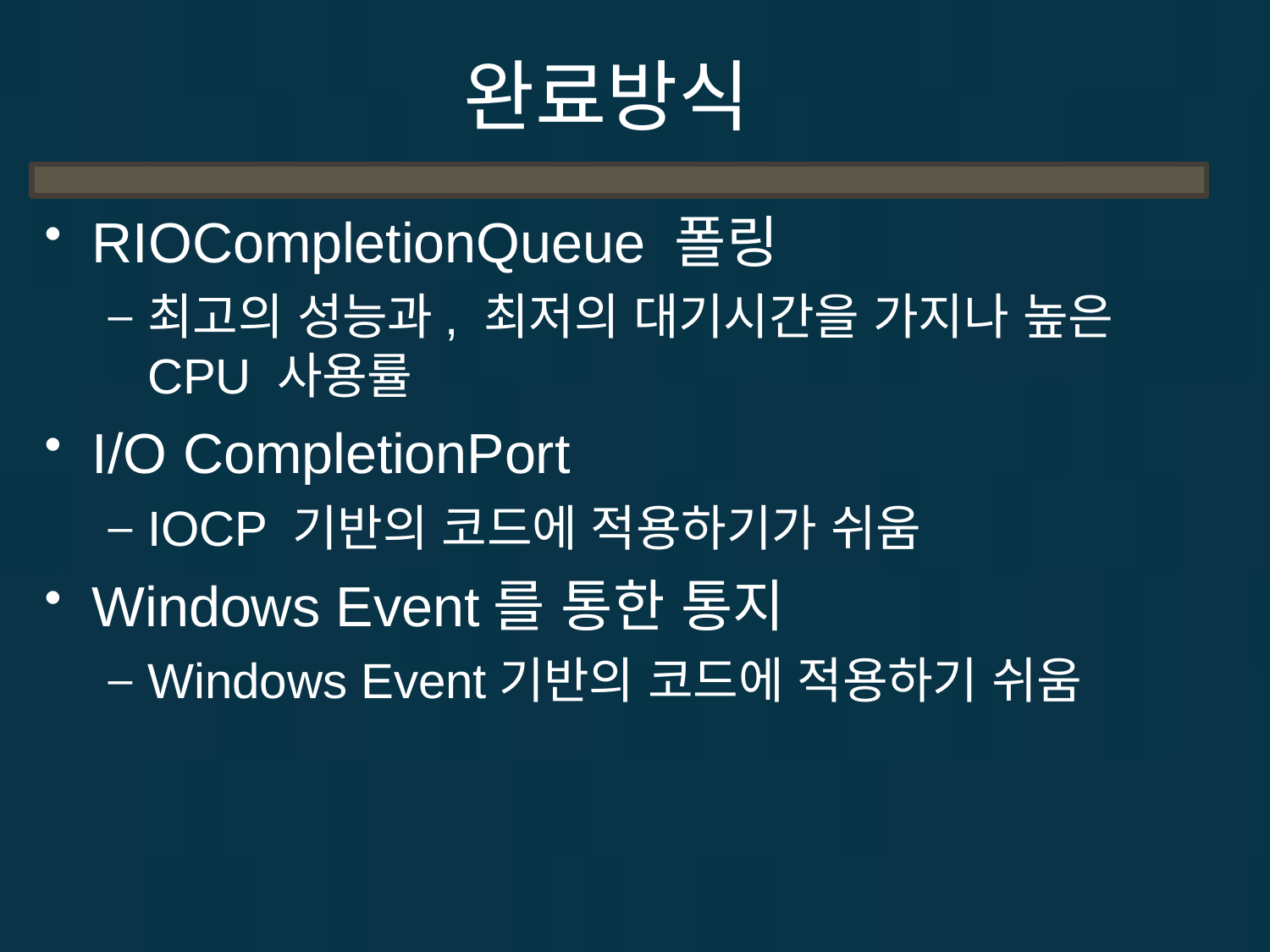

# 완료방식
RIOCompletionQueue 폴링
최고의 성능과, 최저의 대기시간을 가지나 높은
CPU 사용률
I/O CompletionPort
IOCP 기반의 코드에 적용하기가 쉬움
Windows Event를 통한 통지
Windows Event기반의 코드에 적용하기 쉬움